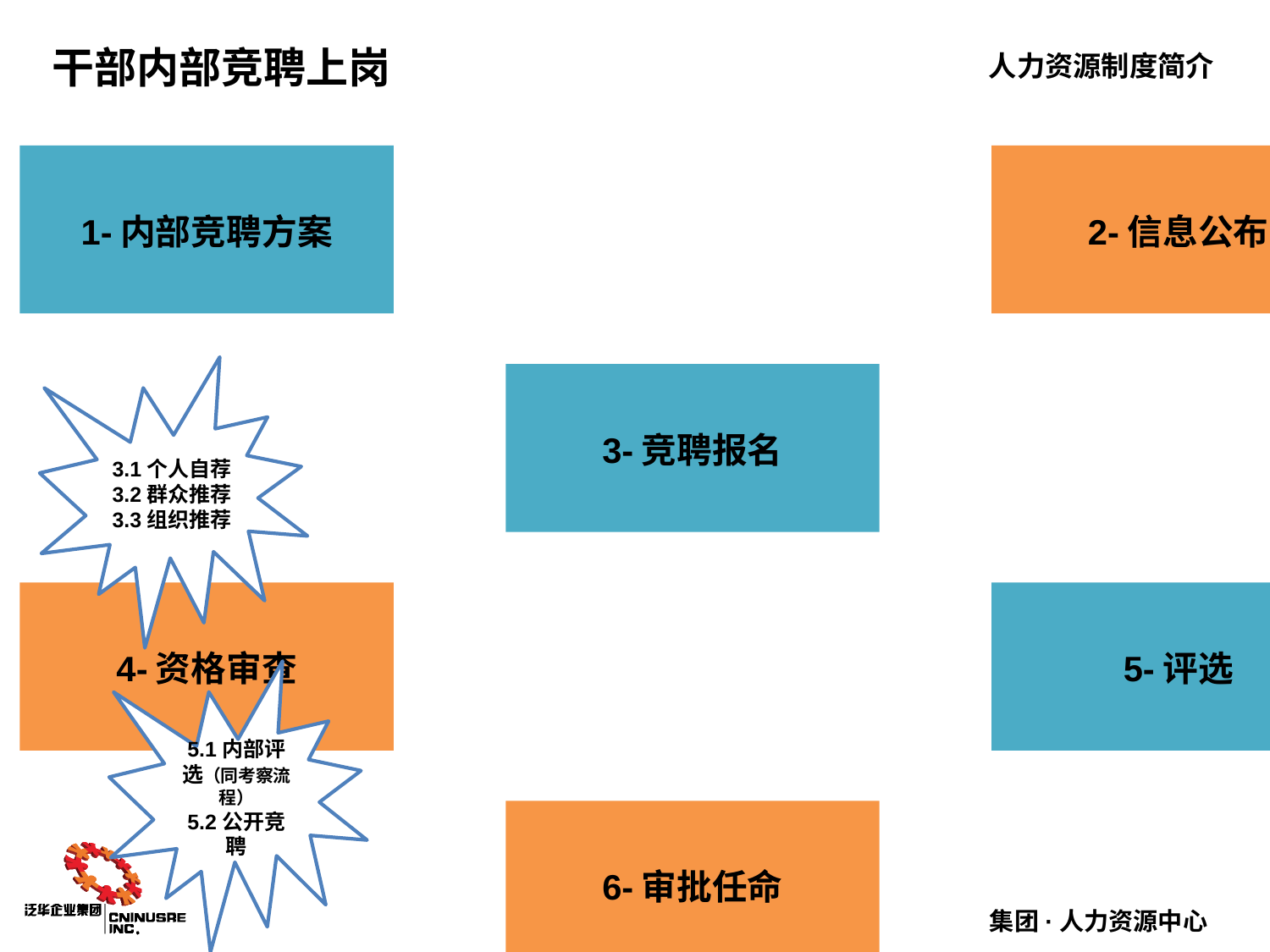

# 干部内部竞聘上岗
1-内部竞聘方案
2-信息公布
3-竞聘报名
4-资格审查
5-评选
6-审批任命

3.1个人自荐
3.2群众推荐
3.3组织推荐

5.1内部评选（同考察流程）
5.2公开竞聘